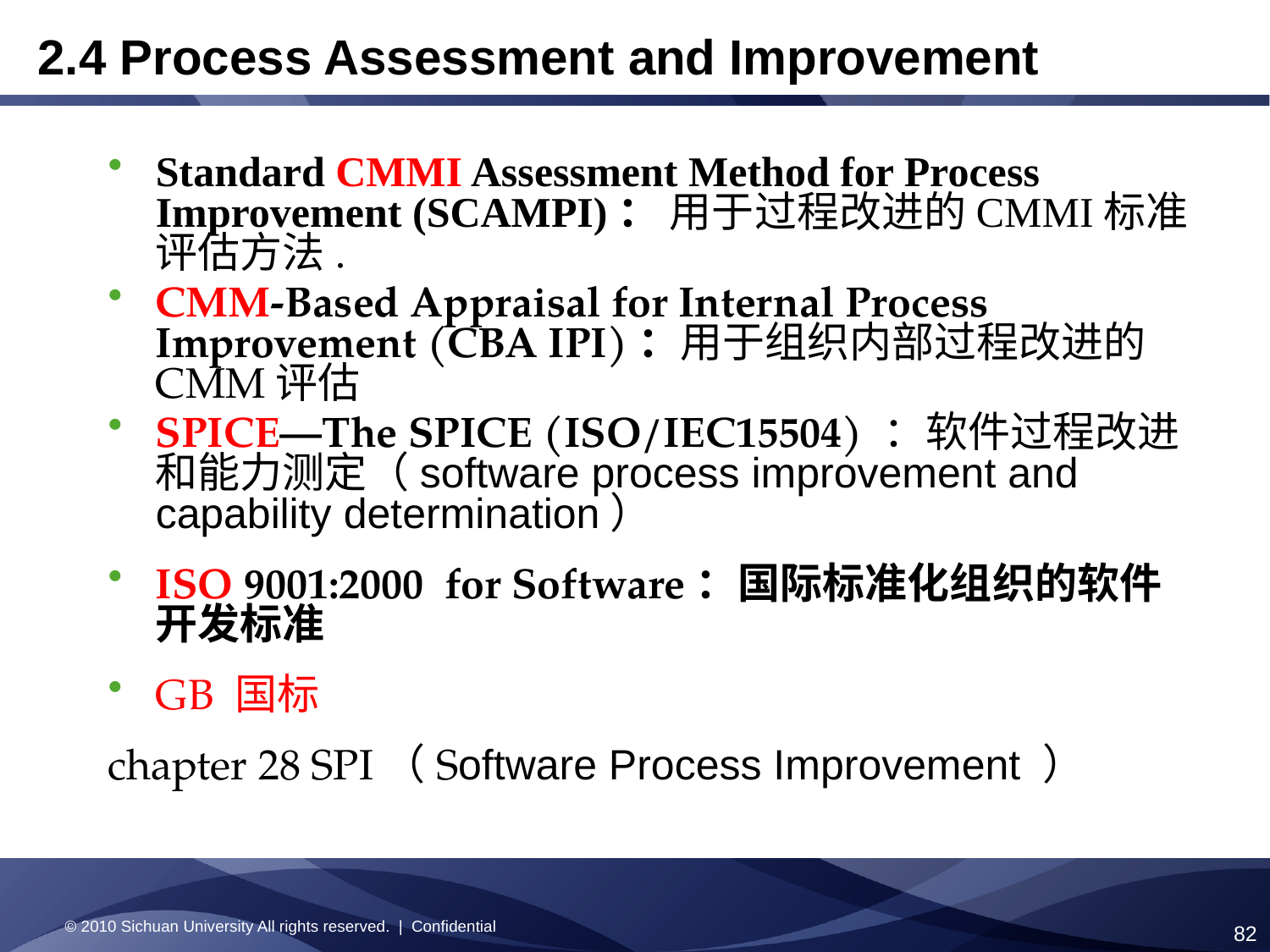

2.4 Process Assessment and Improvement
Standard CMMI Assessment Method for Process Improvement (SCAMPI)： 用于过程改进的CMMI标准评估方法.
CMM-Based Appraisal for Internal Process Improvement (CBA IPI)：用于组织内部过程改进的CMM评估
SPICE—The SPICE (ISO/IEC15504) ：软件过程改进和能力测定（software process improvement and capability determination）
ISO 9001:2000  for Software：国际标准化组织的软件开发标准
GB 国标
chapter 28 SPI（Software Process Improvement ）
© 2010 Sichuan University All rights reserved.  |  Confidential
82